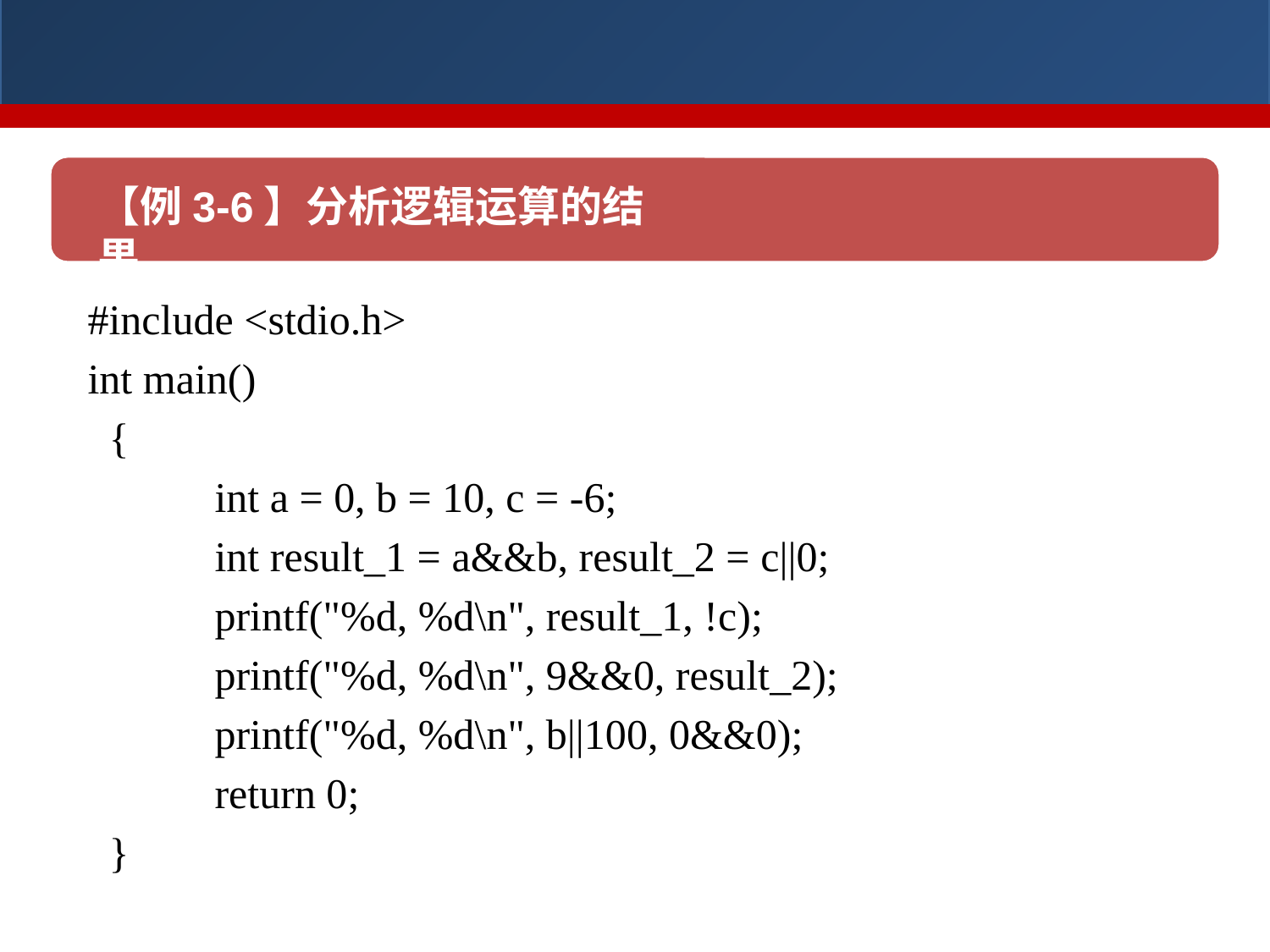

【例3‑6】分析逻辑运算的结果
#include <stdio.h>
int main()
  {
	int a = 0, b = 10, c = -6;
	int result_1 = a&&b, result_2 = c||0;
	printf("%d, %d\n", result_1, !c);
	printf("%d, %d\n", 9&&0, result_2);
	printf("%d, %d\n", b||100, 0&&0);
	return 0;
  }